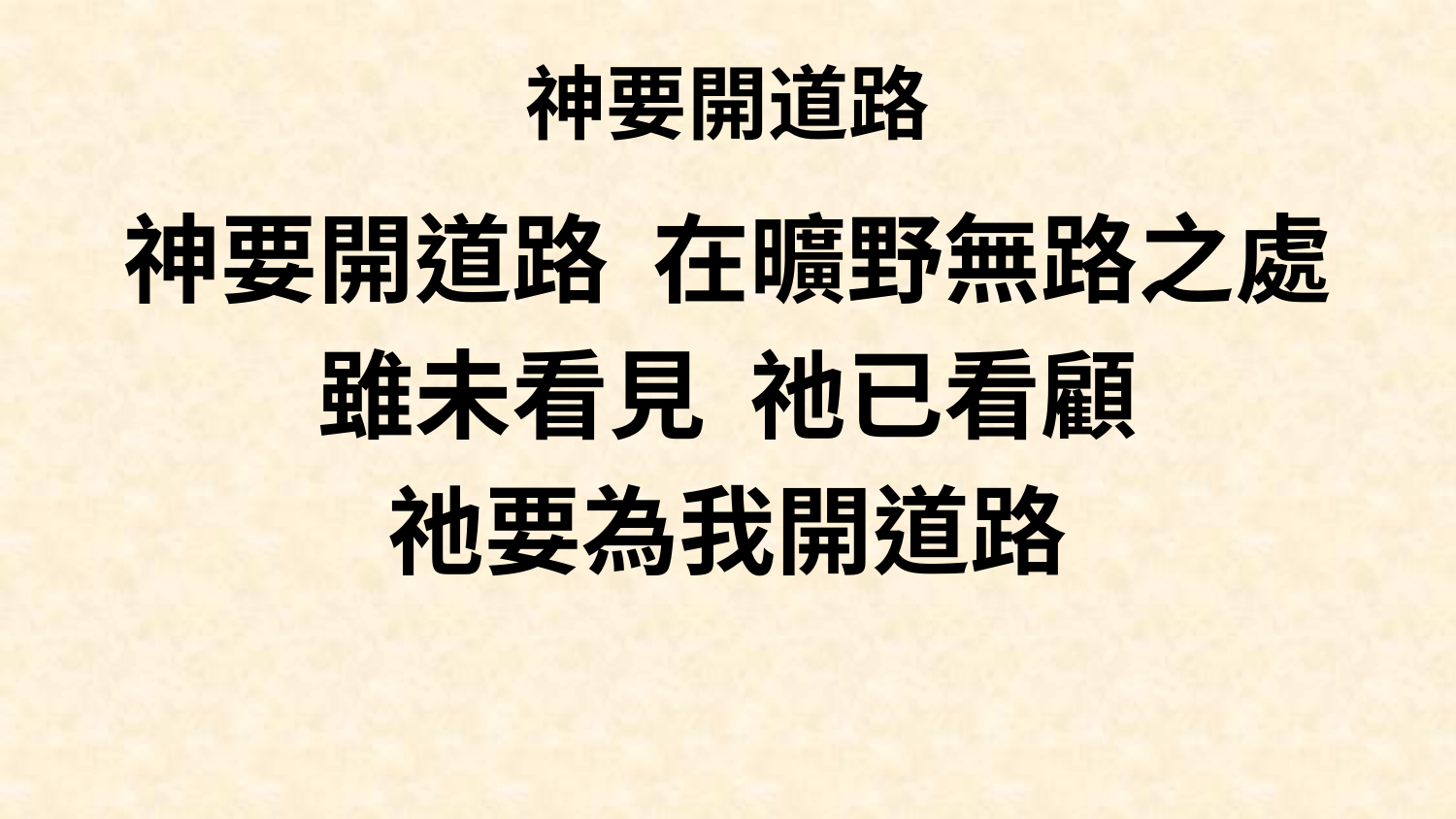

# 神要開道路
神要開道路  在曠野無路之處
雖未看見  祂已看顧
祂要為我開道路